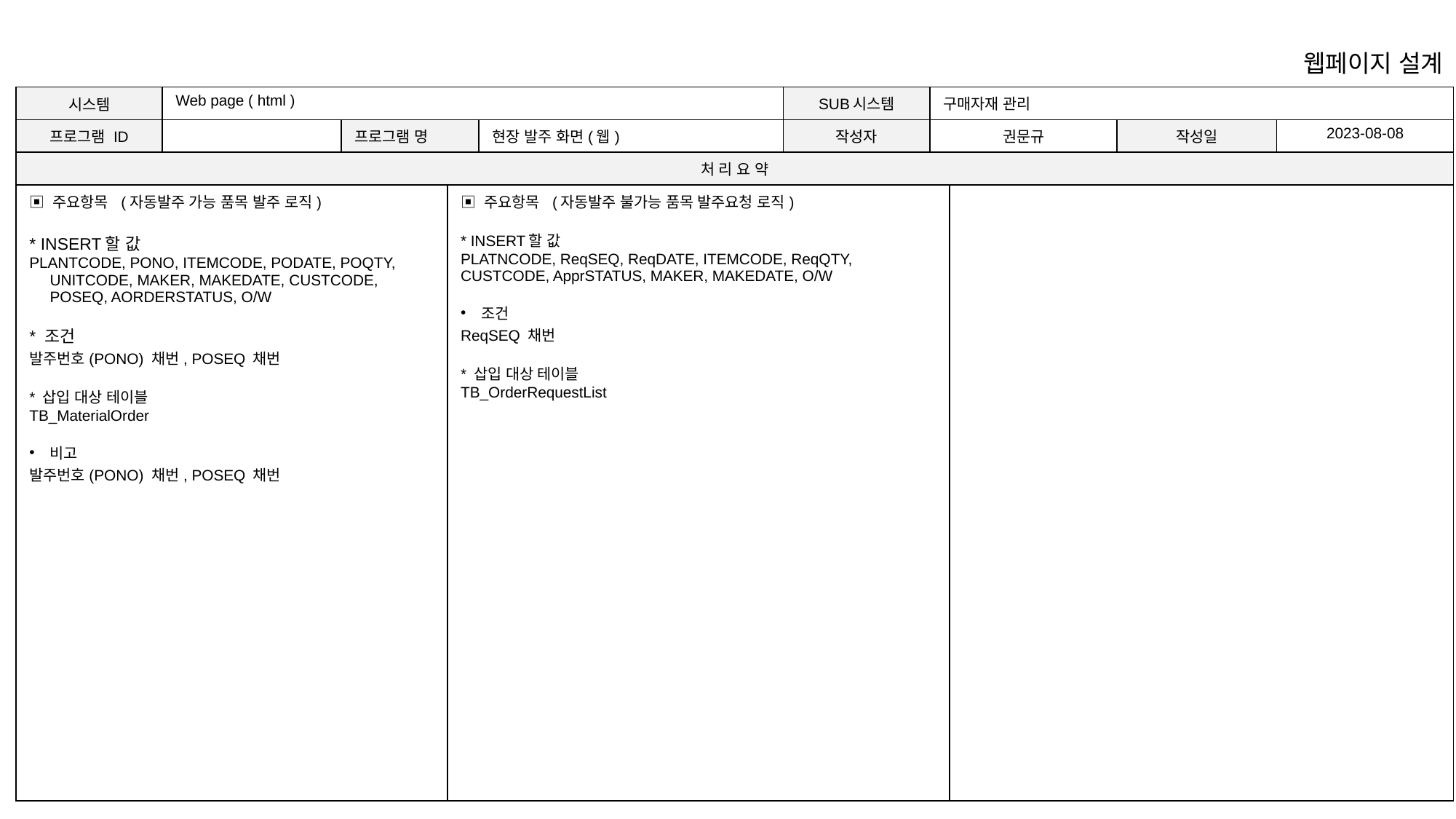

웹페이지 설계
| 시스템 | Web page ( html ) |  |  |  | SUB시스템 | 구매자재 관리 |  |  |  |
| --- | --- | --- | --- | --- | --- | --- | --- | --- | --- |
| 프로그램 ID |  | 프로그램 명 |  | 현장 발주 화면(웹) | 작성자 | 권문규 |  | 작성일 | 2023-08-08 |
| 처 리 요 약 |  |  |  |  |  |  |  |  |  |
| ▣ 주요항목 (자동발주 가능 품목 발주 로직) \* INSERT할 값 PLANTCODE, PONO, ITEMCODE, PODATE, POQTY, UNITCODE, MAKER, MAKEDATE, CUSTCODE, POSEQ, AORDERSTATUS, O/W \* 조건 발주번호(PONO) 채번, POSEQ 채번 \* 삽입 대상 테이블 TB\_MaterialOrder 비고 발주번호(PONO) 채번, POSEQ 채번 |  |  | ▣ 주요항목 (자동발주 불가능 품목 발주요청 로직) \* INSERT할 값 PLATNCODE, ReqSEQ, ReqDATE, ITEMCODE, ReqQTY, CUSTCODE, ApprSTATUS, MAKER, MAKEDATE, O/W 조건 ReqSEQ 채번 \* 삽입 대상 테이블 TB\_OrderRequestList |  |  |  |  |  |  |